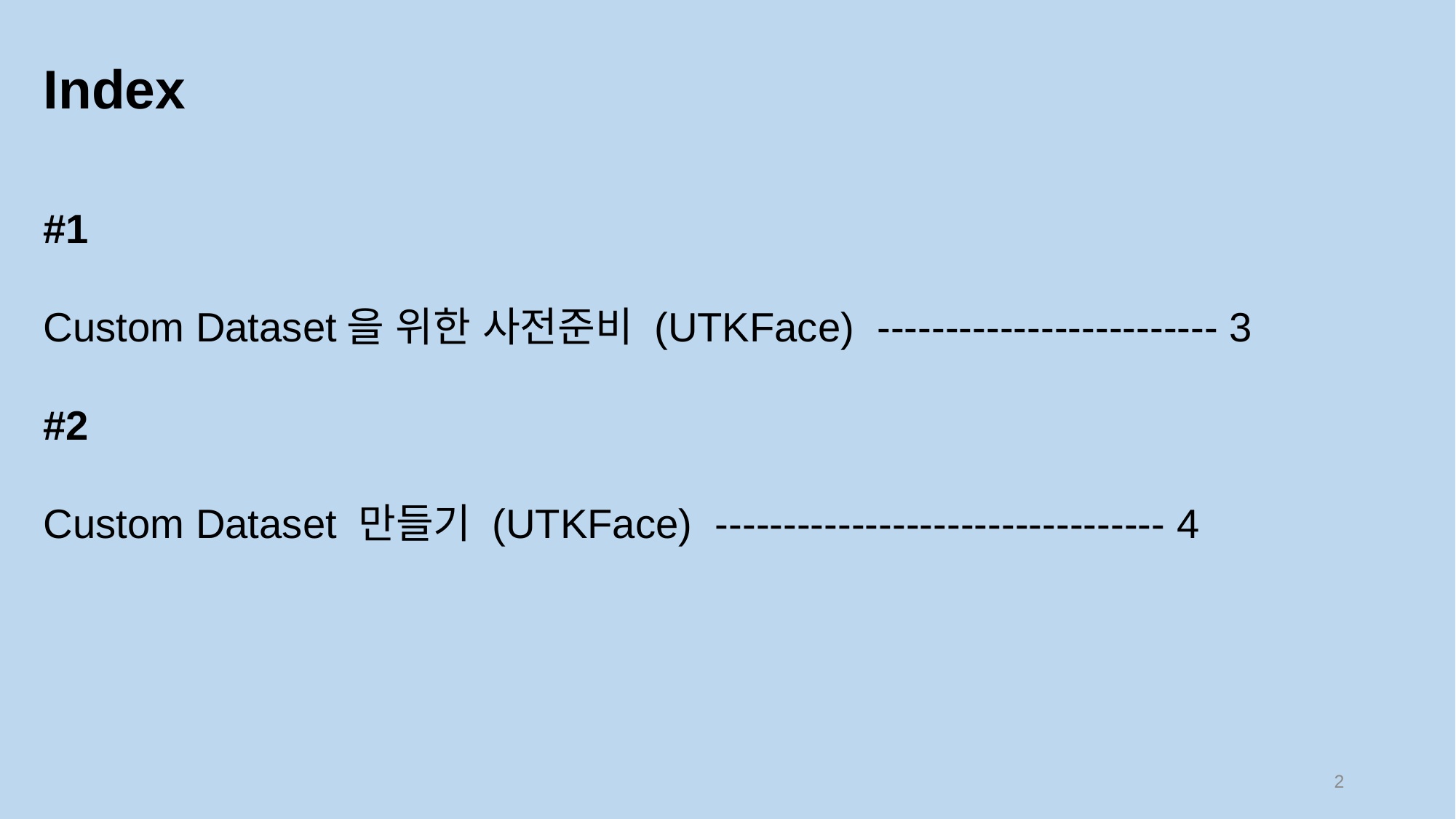

# Index
#1

Custom Dataset을 위한 사전준비 (UTKFace)  ------------------------- 3

#2

Custom Dataset 만들기 (UTKFace)  --------------------------------- 4

2